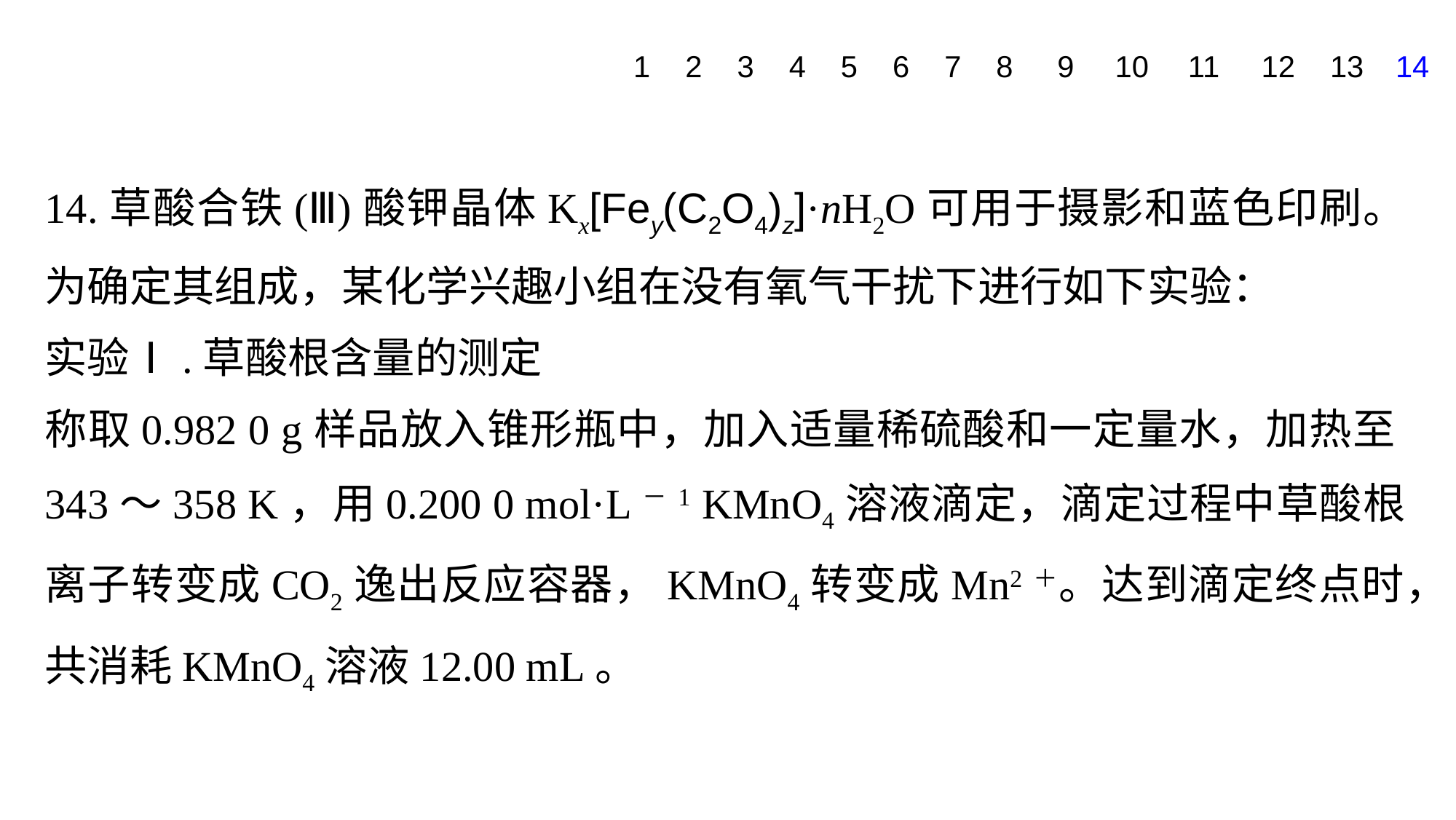

1
2
3
4
5
6
7
8
9
10
11
12
13
14
14.草酸合铁(Ⅲ)酸钾晶体Kx[Fey(C2O4)z]·nH2O可用于摄影和蓝色印刷。为确定其组成，某化学兴趣小组在没有氧气干扰下进行如下实验：
实验Ⅰ.草酸根含量的测定
称取0.982 0 g样品放入锥形瓶中，加入适量稀硫酸和一定量水，加热至343～358 K，用0.200 0 mol·L－1 KMnO4溶液滴定，滴定过程中草酸根离子转变成CO2逸出反应容器，KMnO4转变成Mn2＋。达到滴定终点时，共消耗KMnO4溶液12.00 mL。